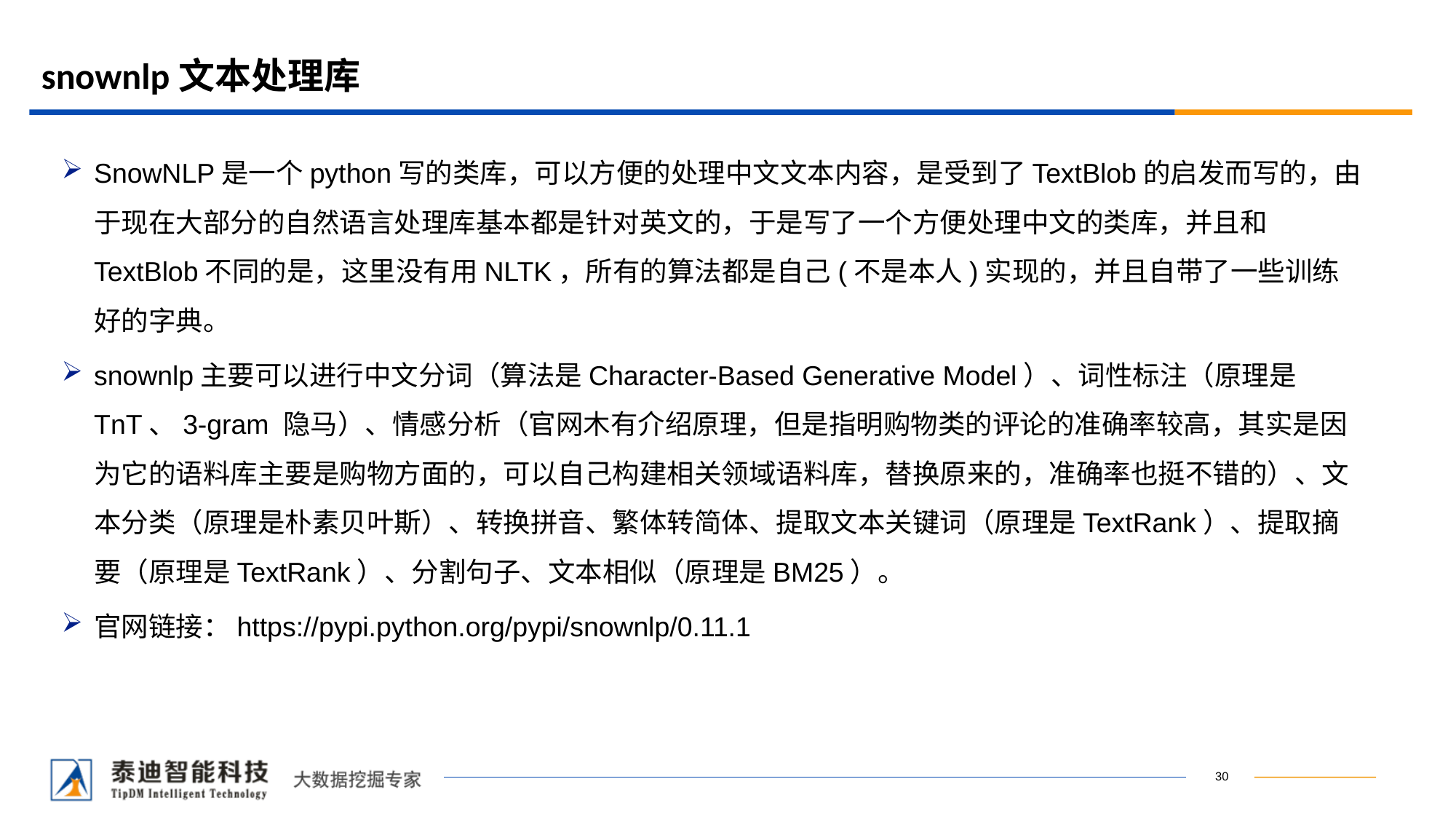

# snownlp文本处理库
SnowNLP是一个python写的类库，可以方便的处理中文文本内容，是受到了TextBlob的启发而写的，由于现在大部分的自然语言处理库基本都是针对英文的，于是写了一个方便处理中文的类库，并且和TextBlob不同的是，这里没有用NLTK，所有的算法都是自己(不是本人)实现的，并且自带了一些训练好的字典。
snownlp主要可以进行中文分词（算法是Character-Based Generative Model）、词性标注（原理是TnT、3-gram 隐马）、情感分析（官网木有介绍原理，但是指明购物类的评论的准确率较高，其实是因为它的语料库主要是购物方面的，可以自己构建相关领域语料库，替换原来的，准确率也挺不错的）、文本分类（原理是朴素贝叶斯）、转换拼音、繁体转简体、提取文本关键词（原理是TextRank）、提取摘要（原理是TextRank）、分割句子、文本相似（原理是BM25）。
官网链接：https://pypi.python.org/pypi/snownlp/0.11.1